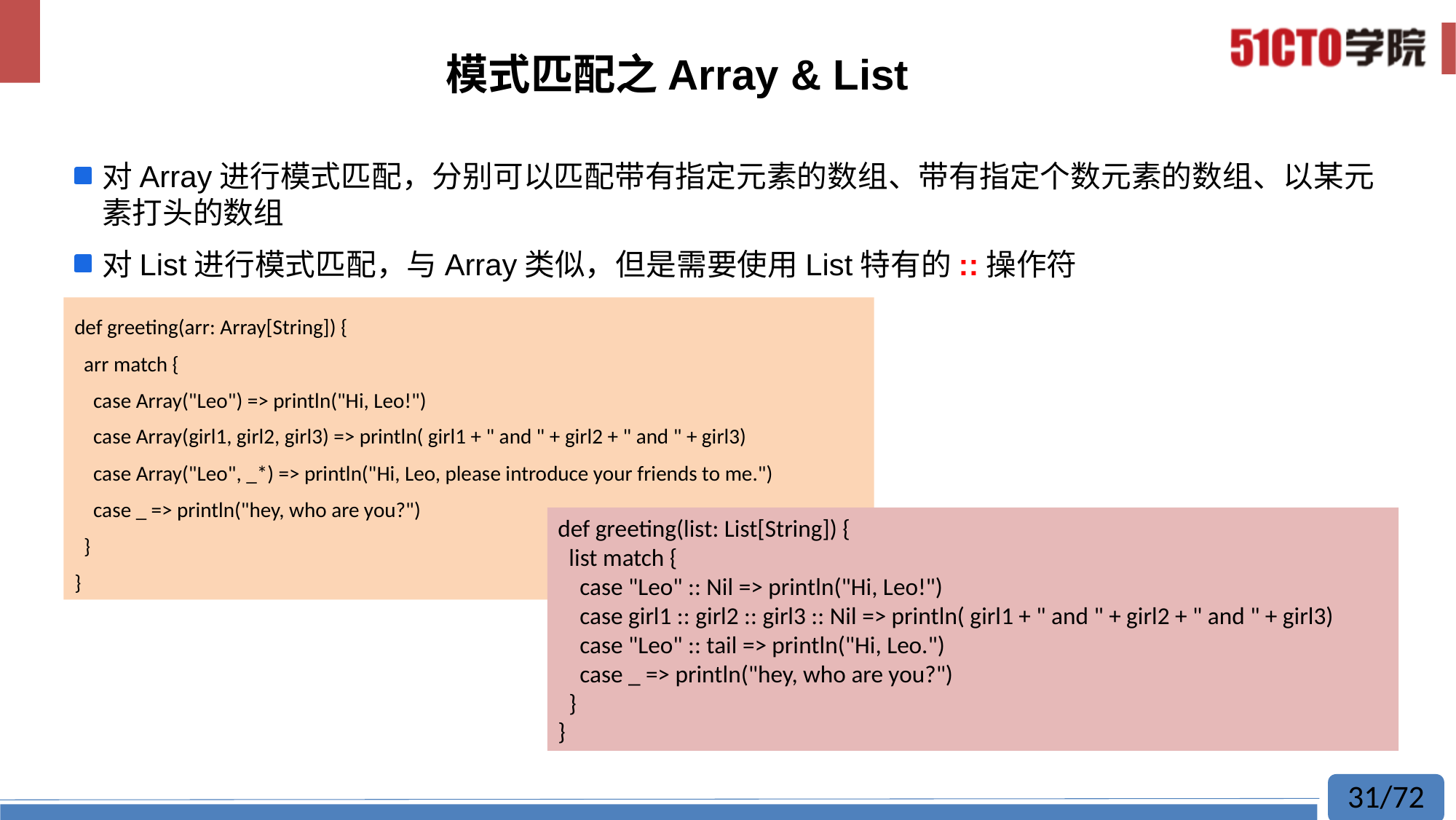

# 模式匹配之Array & List
对Array进行模式匹配，分别可以匹配带有指定元素的数组、带有指定个数元素的数组、以某元素打头的数组
对List进行模式匹配，与Array类似，但是需要使用List特有的::操作符

def greeting(arr: Array[String]) {
  arr match {
    case Array("Leo") => println("Hi, Leo!")
    case Array(girl1, girl2, girl3) => println( girl1 + " and " + girl2 + " and " + girl3)
    case Array("Leo", _*) => println("Hi, Leo, please introduce your friends to me.")
    case _ => println("hey, who are you?")
  }
}
def greeting(list: List[String]) {
  list match {
    case "Leo" :: Nil => println("Hi, Leo!")
    case girl1 :: girl2 :: girl3 :: Nil => println( girl1 + " and " + girl2 + " and " + girl3)
    case "Leo" :: tail => println("Hi, Leo.")
    case _ => println("hey, who are you?")
  }
}